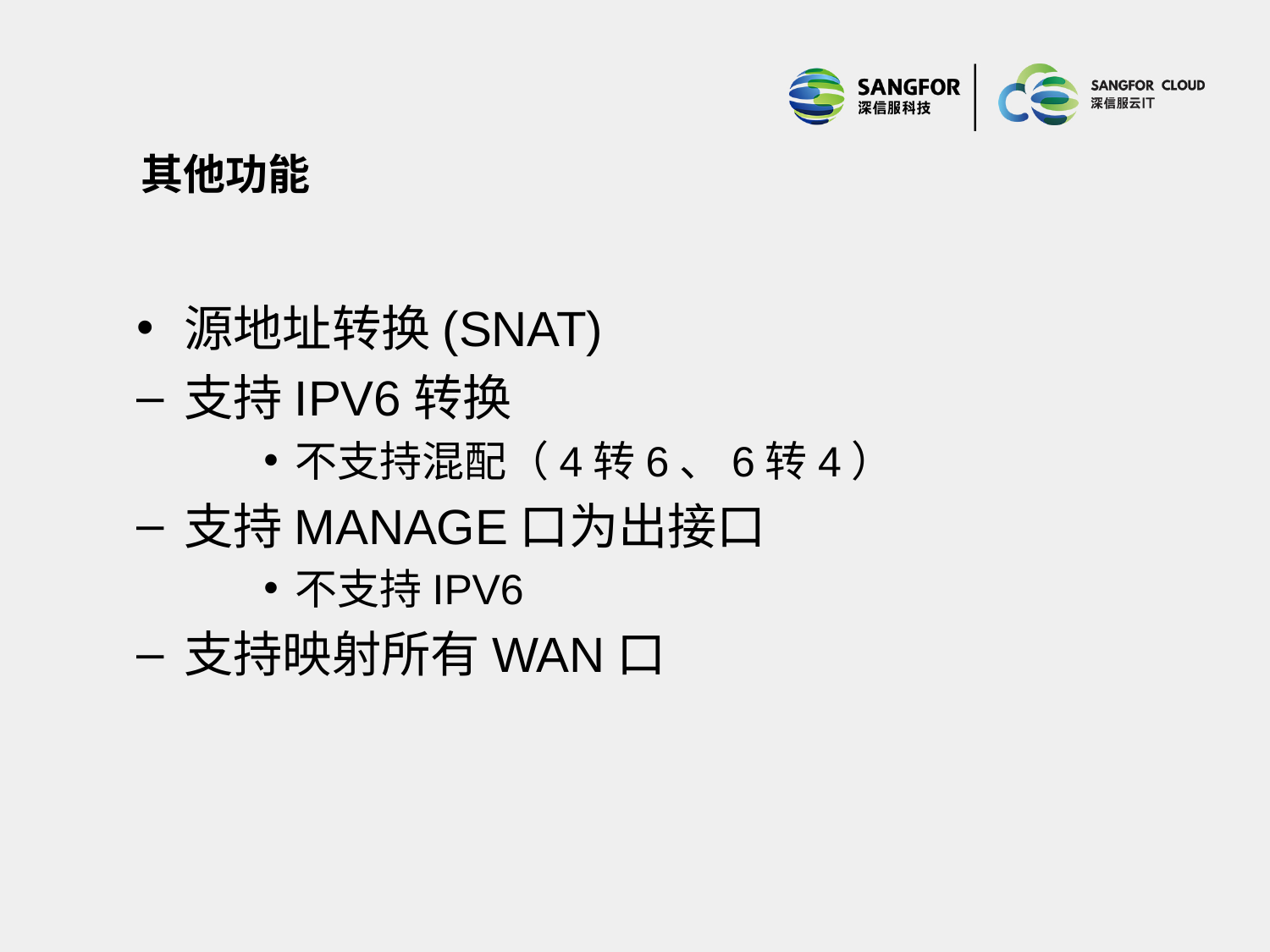

其他功能

源地址转换(SNAT)
支持IPV6转换
不支持混配（4转6、6转4）
支持MANAGE口为出接口
不支持IPV6
支持映射所有WAN口